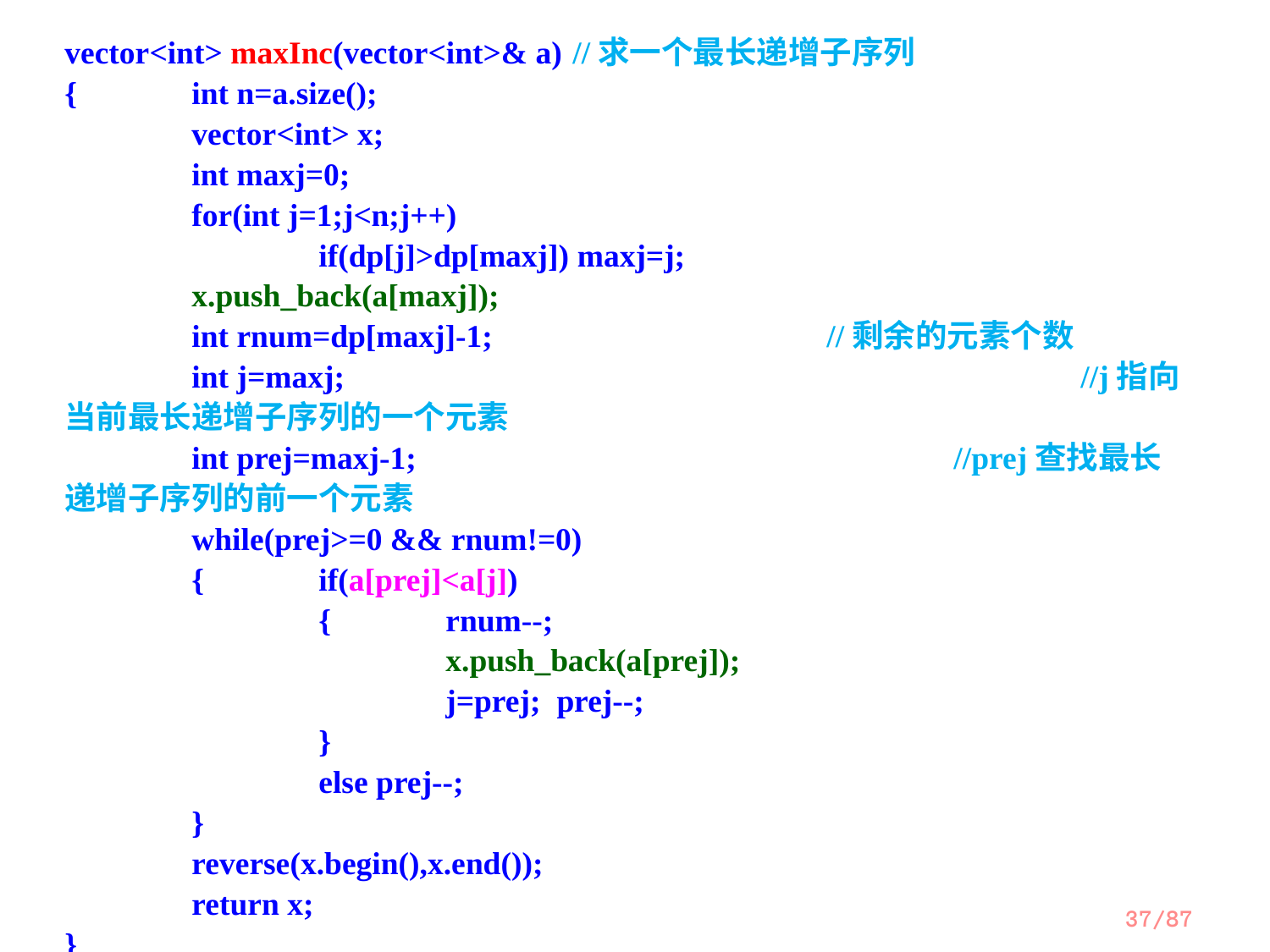

vector<int> maxInc(vector<int>& a)	//求一个最长递增子序列
{	int n=a.size();
	vector<int> x;
	int maxj=0;
	for(int j=1;j<n;j++)
		if(dp[j]>dp[maxj]) maxj=j;
	x.push_back(a[maxj]);
	int rnum=dp[maxj]-1;			//剩余的元素个数
	int j=maxj;						//j指向当前最长递增子序列的一个元素
	int prej=maxj-1;					//prej查找最长递增子序列的前一个元素
	while(prej>=0 && rnum!=0)
	{	if(a[prej]<a[j])
		{	rnum--;
			x.push_back(a[prej]);
			j=prej;  prej--;
		}
		else prej--;
	}
	reverse(x.begin(),x.end());
	return x;
}
37/87